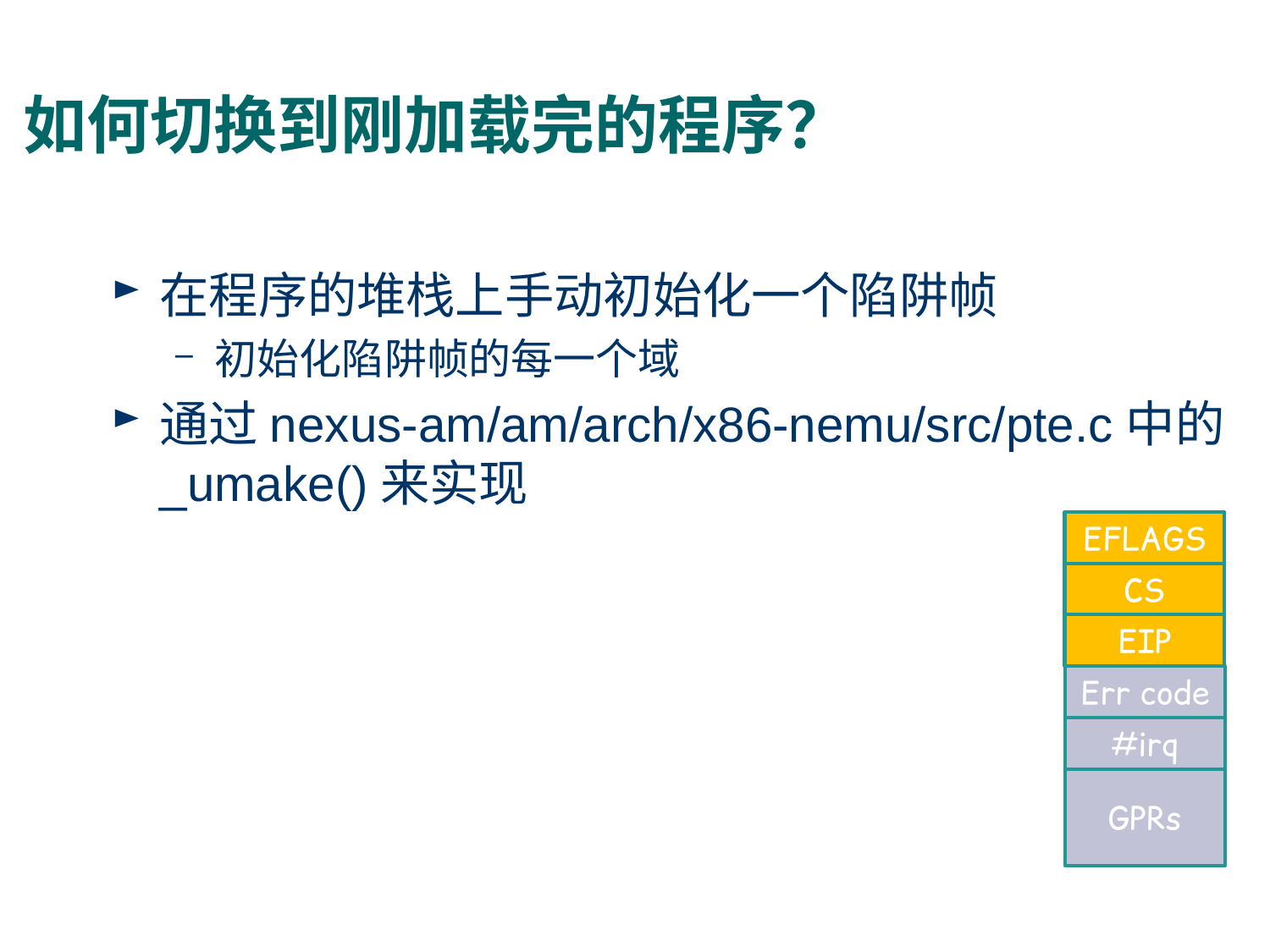

# 如何切换到刚加载完的程序？
在程序的堆栈上手动初始化一个陷阱帧
初始化陷阱帧的每一个域
通过nexus-am/am/arch/x86-nemu/src/pte.c中的_umake()来实现

EFLAGS
CS
EIP
Err code
#irq
GPRs